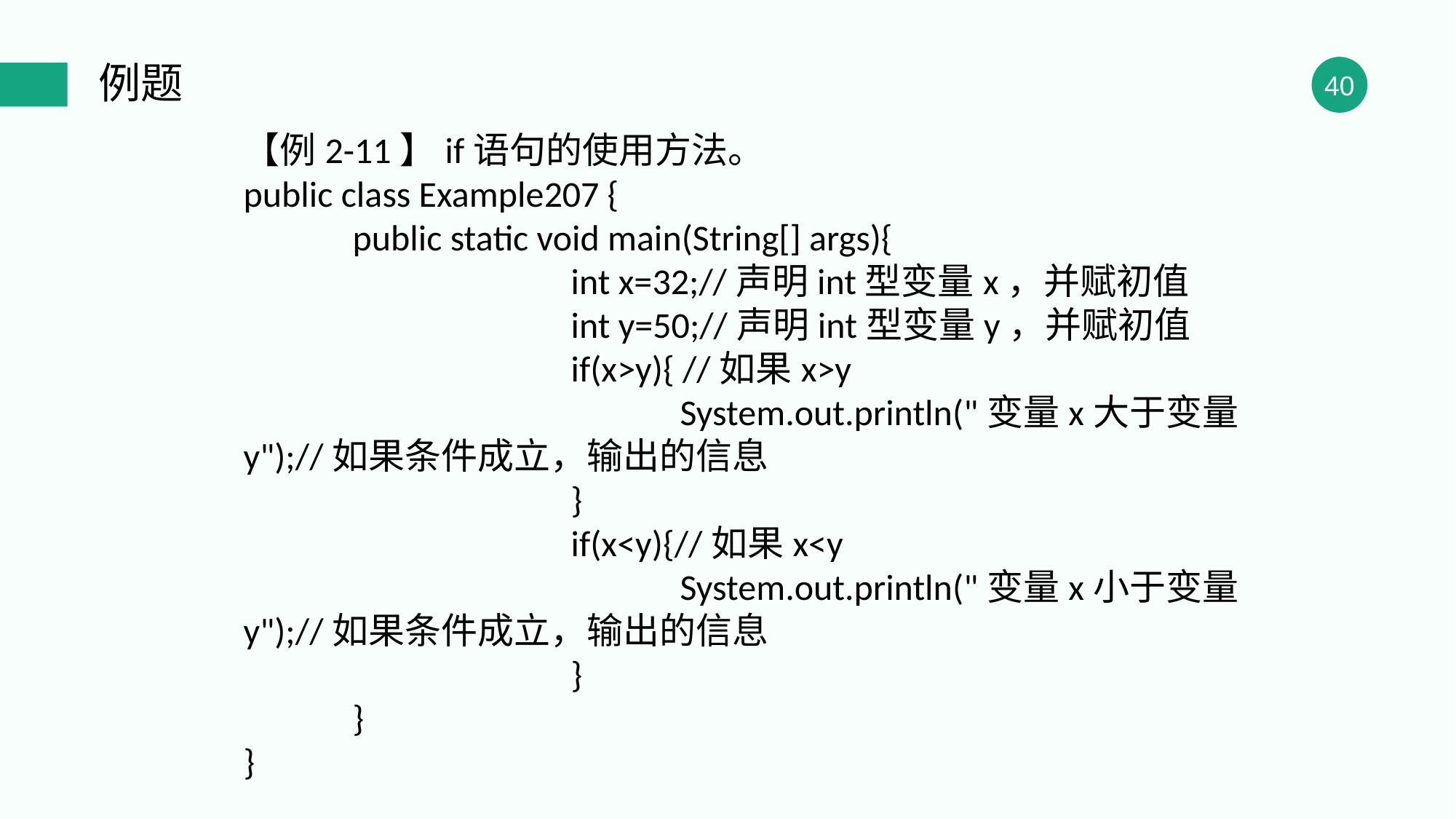

例题
【例2-11】if语句的使用方法。
public class Example207 {
	public static void main(String[] args){
			int x=32;//声明int型变量x，并赋初值
			int y=50;//声明int型变量y，并赋初值
			if(x>y){ //如果x>y
				System.out.println("变量x大于变量y");//如果条件成立，输出的信息
			}
			if(x<y){//如果x<y
				System.out.println("变量x小于变量y");//如果条件成立，输出的信息
			}
	}
}